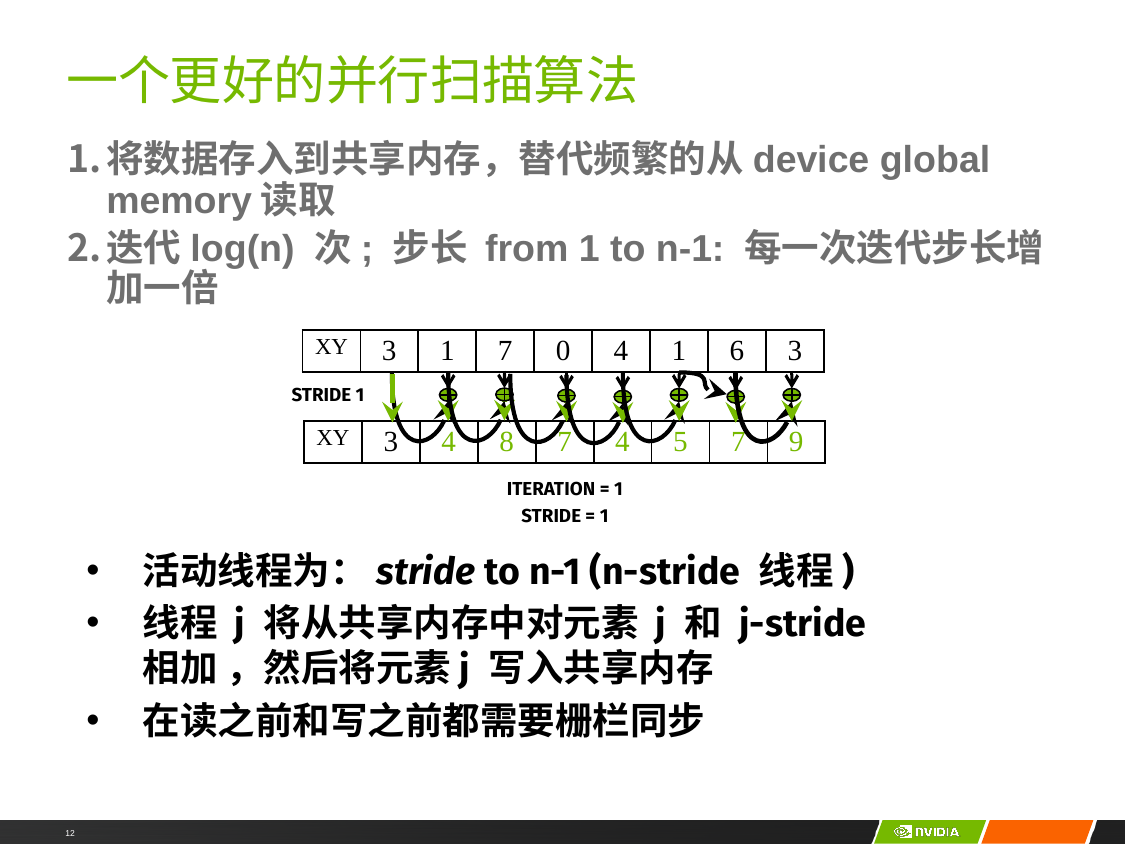

# 一个更好的并行扫描算法
将数据存入到共享内存，替代频繁的从device global memory读取
迭代log(n) 次; 步长 from 1 to n-1: 每一次迭代步长增加一倍
| XY | 3 | 1 | 7 | 0 | 4 | 1 | 6 | 3 |
| --- | --- | --- | --- | --- | --- | --- | --- | --- |
STRIDE 1

| XY | 3 | 4 | 8 | 7 | 4 | 5 | 7 | 9 |
| --- | --- | --- | --- | --- | --- | --- | --- | --- |
ITERATION = 1
STRIDE = 1
活动线程为：stride to n-1 (n-stride 线程)
线程 j 将从共享内存中对元素 j 和 j-stride相加 ，然后将元素j 写入共享内存
在读之前和写之前都需要栅栏同步